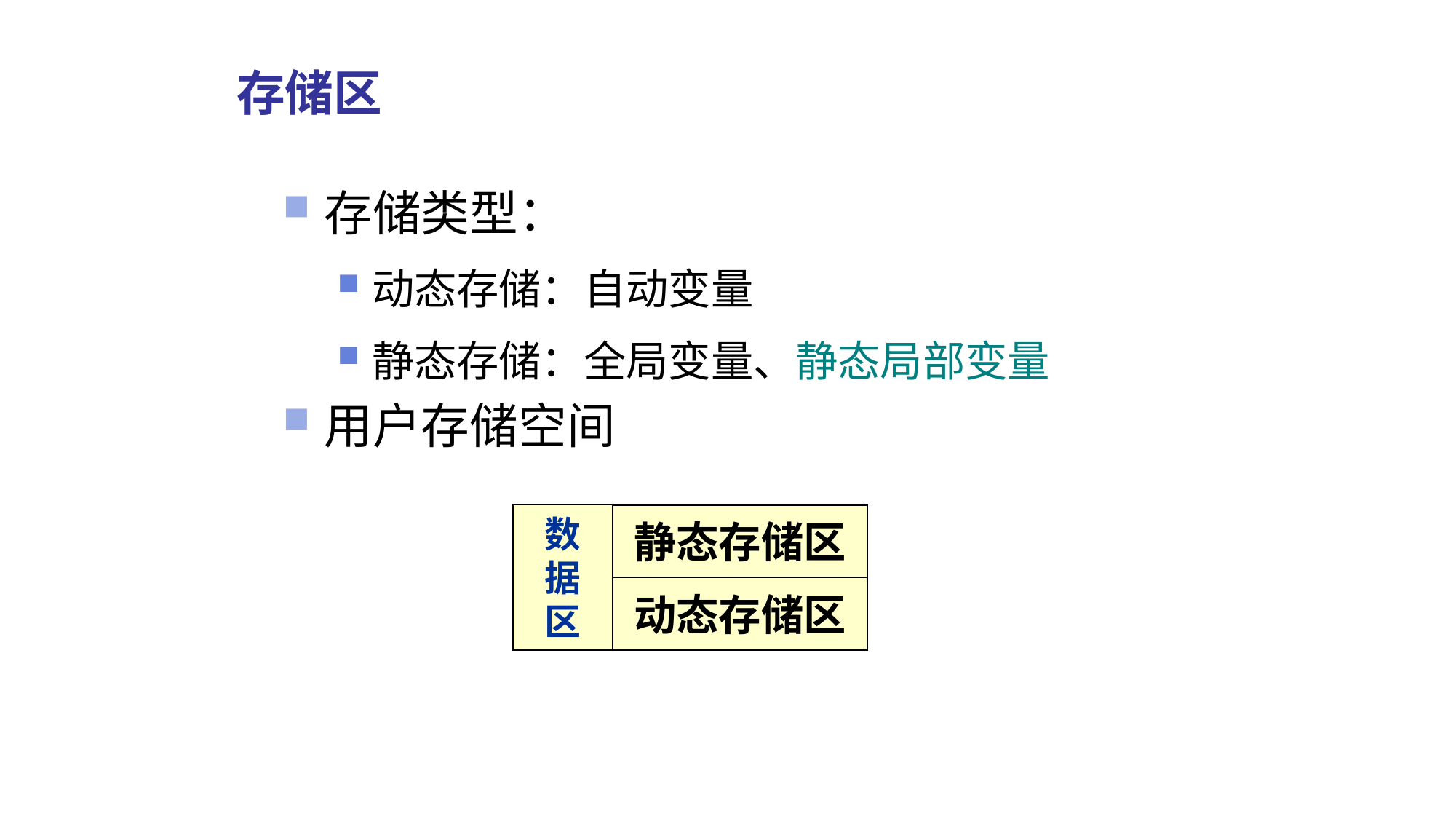

# 存储区
存储类型：
动态存储：自动变量
静态存储：全局变量、静态局部变量
用户存储空间

数
据
区
静态存储区
动态存储区